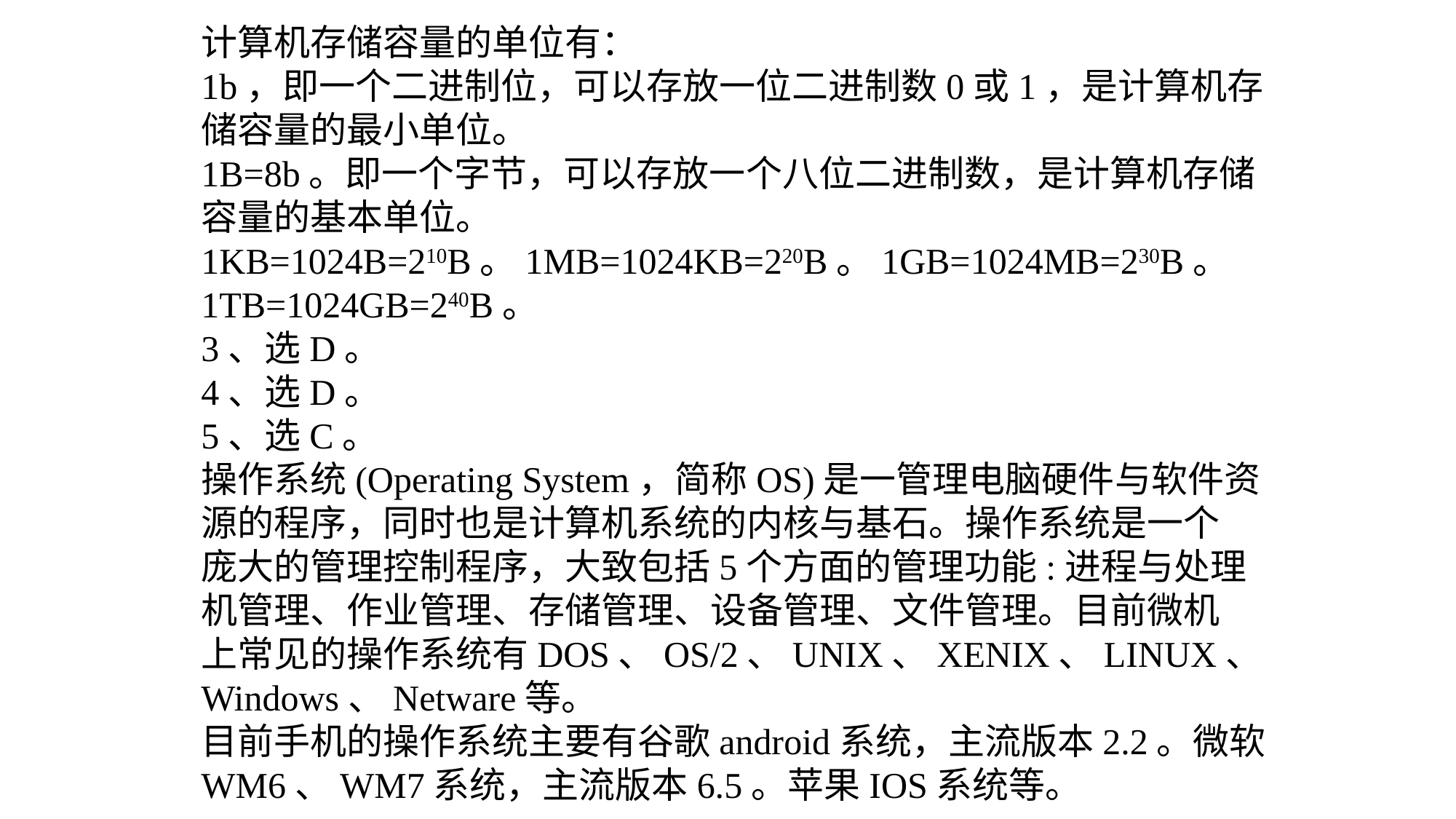

计算机存储容量的单位有：
1b，即一个二进制位，可以存放一位二进制数0或1，是计算机存
储容量的最小单位。
1B=8b。即一个字节，可以存放一个八位二进制数，是计算机存储
容量的基本单位。
1KB=1024B=210B。1MB=1024KB=220B。1GB=1024MB=230B。
1TB=1024GB=240B。
3、选D。
4、选D。
5、选C。
操作系统(Operating System，简称OS)是一管理电脑硬件与软件资
源的程序，同时也是计算机系统的内核与基石。操作系统是一个
庞大的管理控制程序，大致包括5个方面的管理功能:进程与处理
机管理、作业管理、存储管理、设备管理、文件管理。目前微机
上常见的操作系统有DOS、OS/2、UNIX、XENIX、LINUX、
Windows、Netware等。
目前手机的操作系统主要有谷歌android系统，主流版本2.2。微软
WM6、WM7系统，主流版本6.5。苹果IOS系统等。